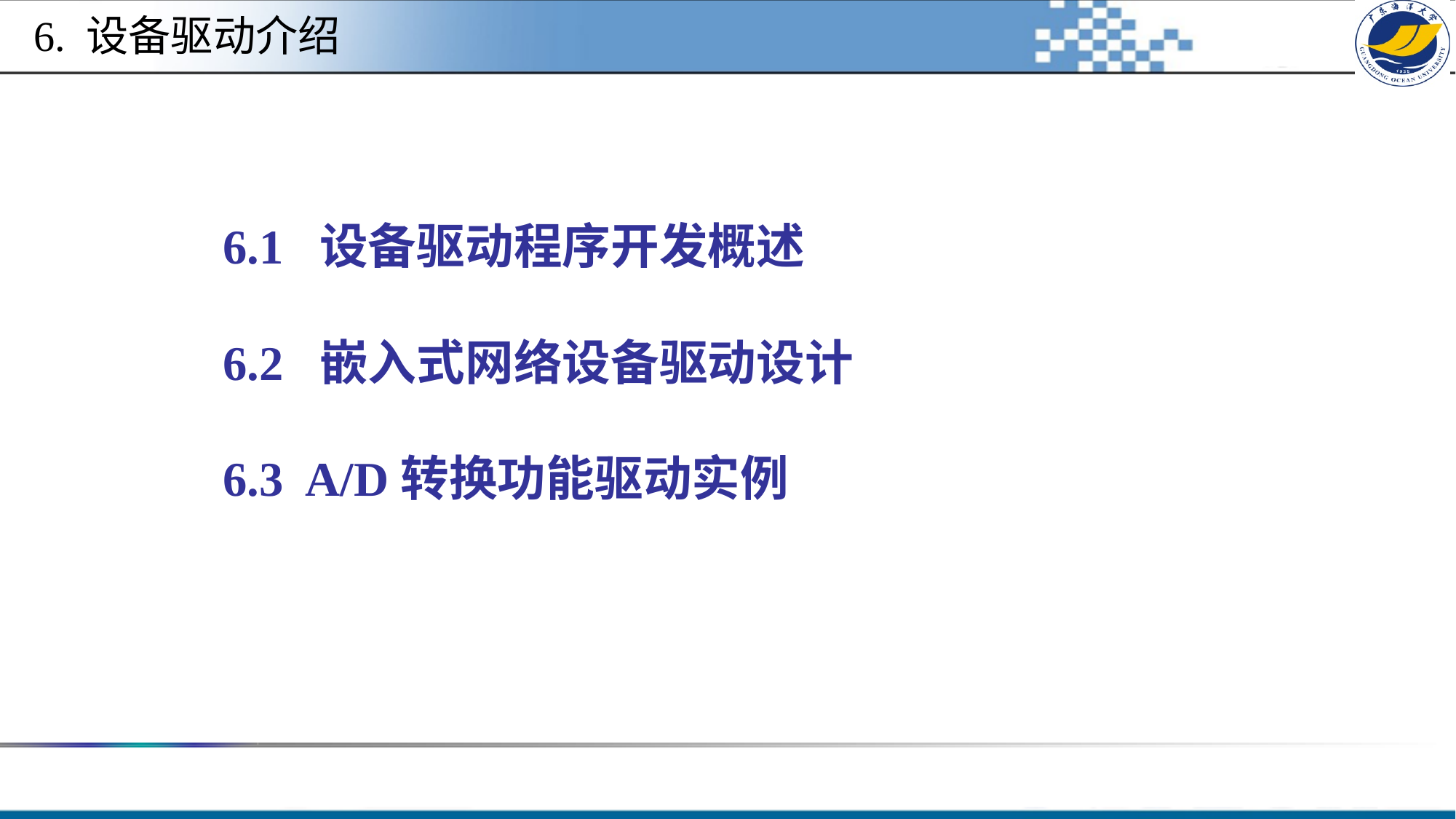

6. 设备驱动介绍

6.1  设备驱动程序开发概述
6.2  嵌入式网络设备驱动设计
6.3  A/D转换功能驱动实例